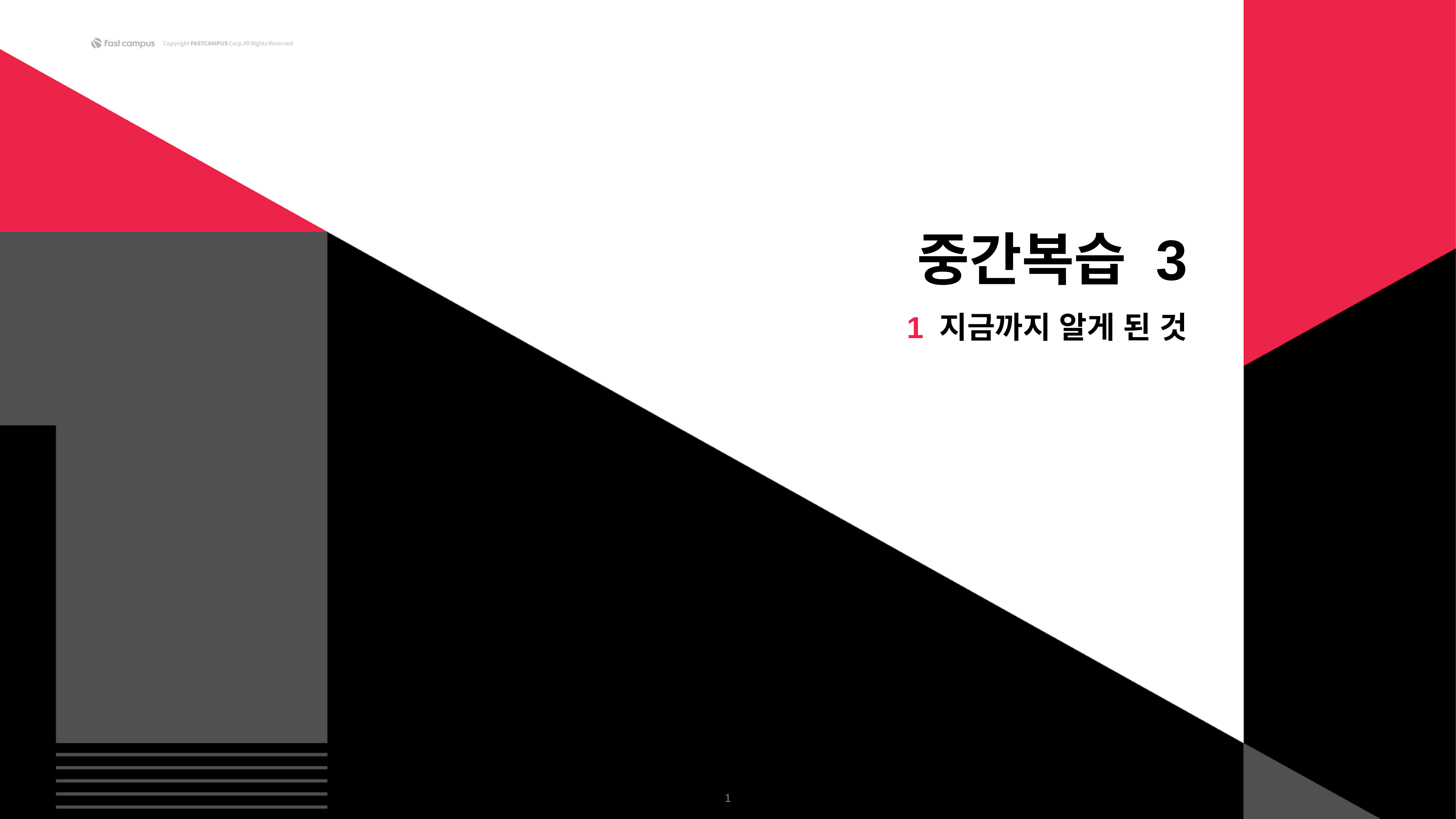

중간복습 3

1 지금까지 알게 된 것
1